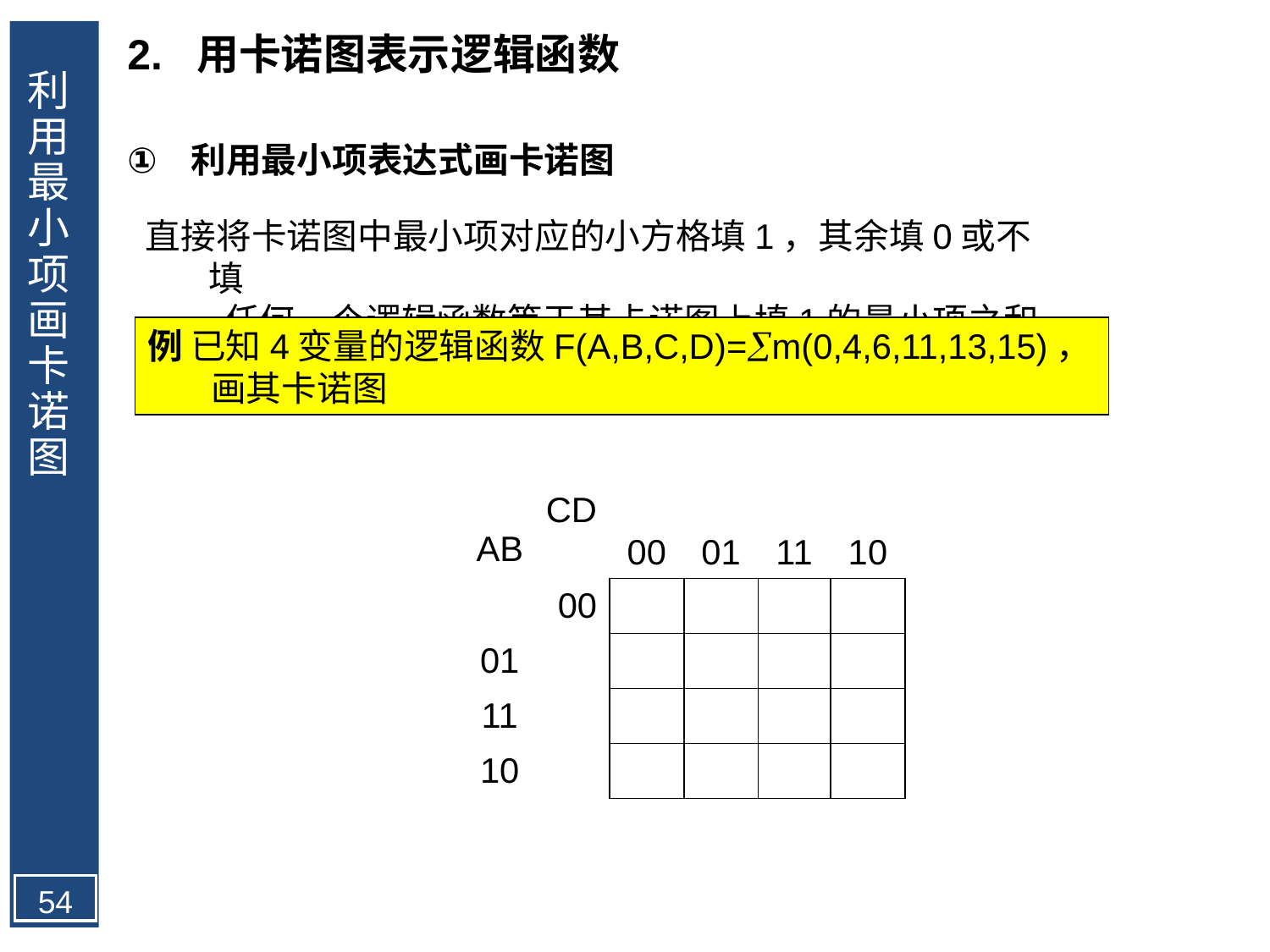

利用最小项画卡诺图
2.  用卡诺图表示逻辑函数
利用最小项表达式画卡诺图
直接将卡诺图中最小项对应的小方格填1，其余填0或不填
——任何一个逻辑函数等于其卡诺图上填1的最小项之和
例 已知4变量的逻辑函数F(A,B,C,D)=∑m(0,4,6,11,13,15)，画其卡诺图
| CD AB | 00 | 01 | 11 | 10 |
| --- | --- | --- | --- | --- |
| 00 |  |  |  |  |
| 01 |  |  |  |  |
| 11 |  |  |  |  |
| 10 |  |  |  |  |
|  |  |  |  |  |
54